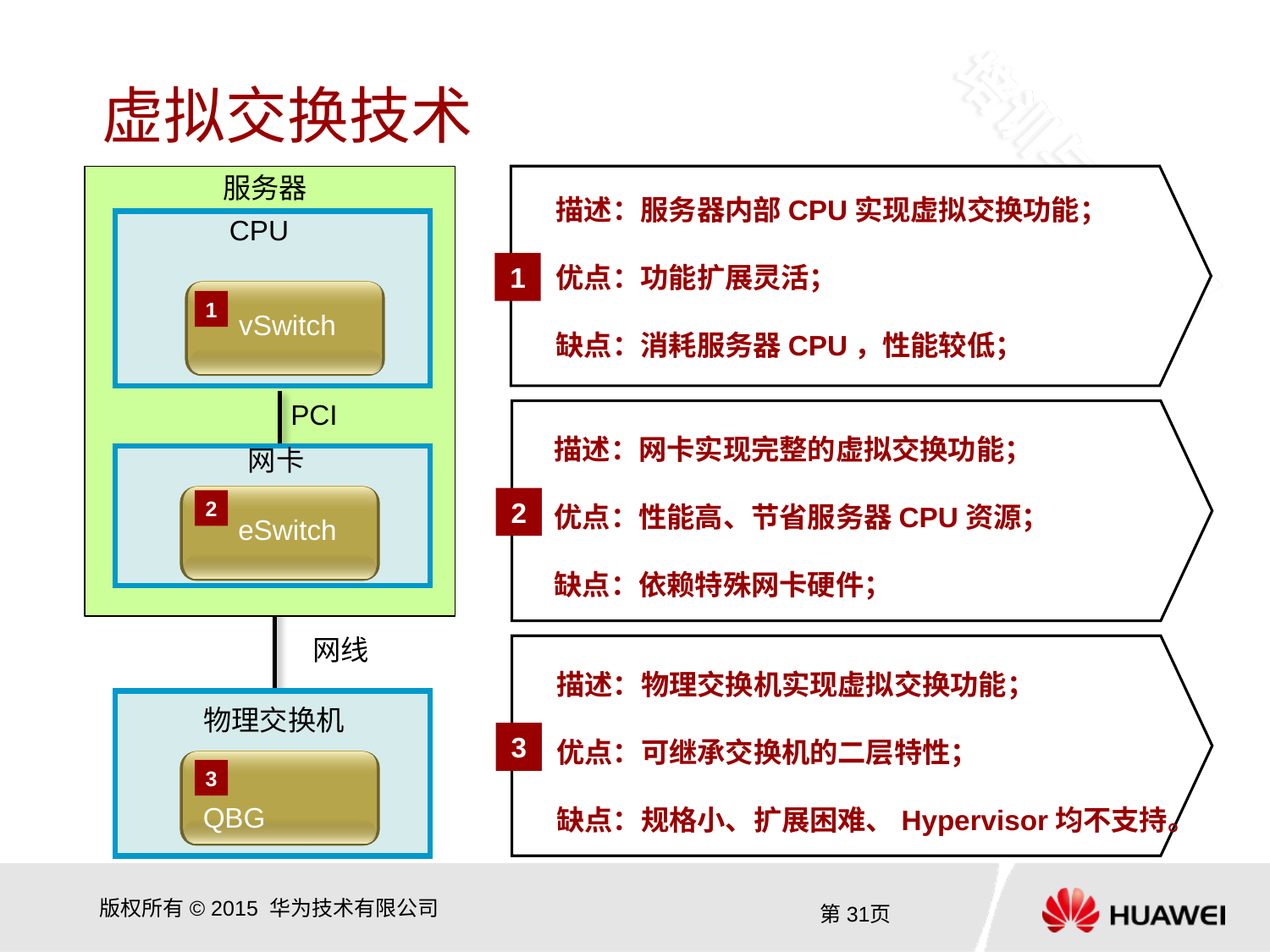

# 虚拟交换技术
服务器

描述：服务器内部CPU实现虚拟交换功能；

优点：功能扩展灵活；

缺点：消耗服务器CPU，性能较低；
CPU

1

1
vSwitch
PCI

描述：网卡实现完整的虚拟交换功能；

优点：性能高、节省服务器CPU资源；

缺点：依赖特殊网卡硬件；
网卡

2
2
eSwitch
网线

描述：物理交换机实现虚拟交换功能；

优点：可继承交换机的二层特性；

缺点：规格小、扩展困难、Hypervisor均不支持。

物理交换机
3

3
QBG